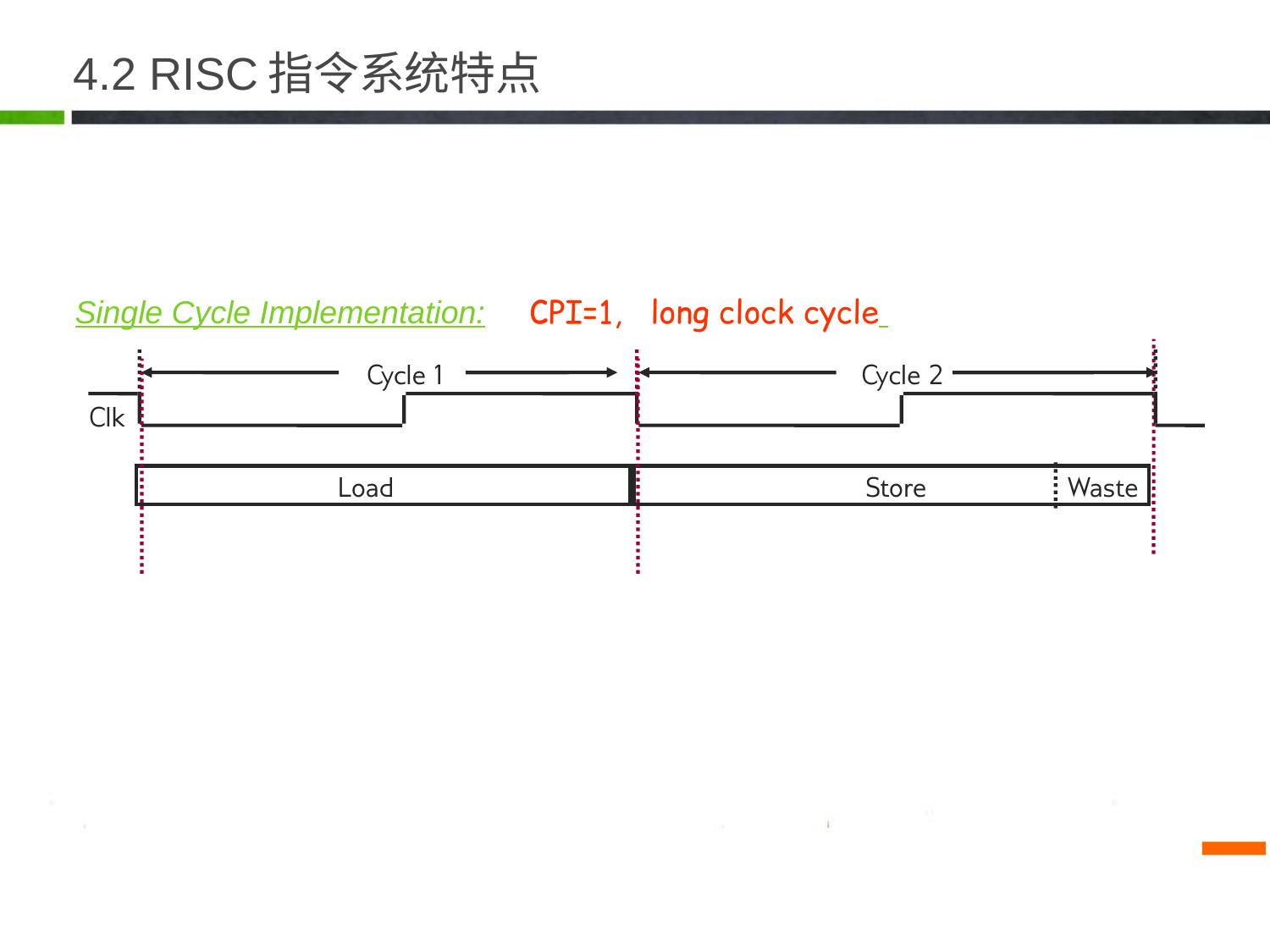

# 4.2 RISC指令系统特点
Single Cycle Implementation:     CPI=1,   long clock cycle

Cycle 1
Cycle 2

Clk

52

Load
Store
Waste